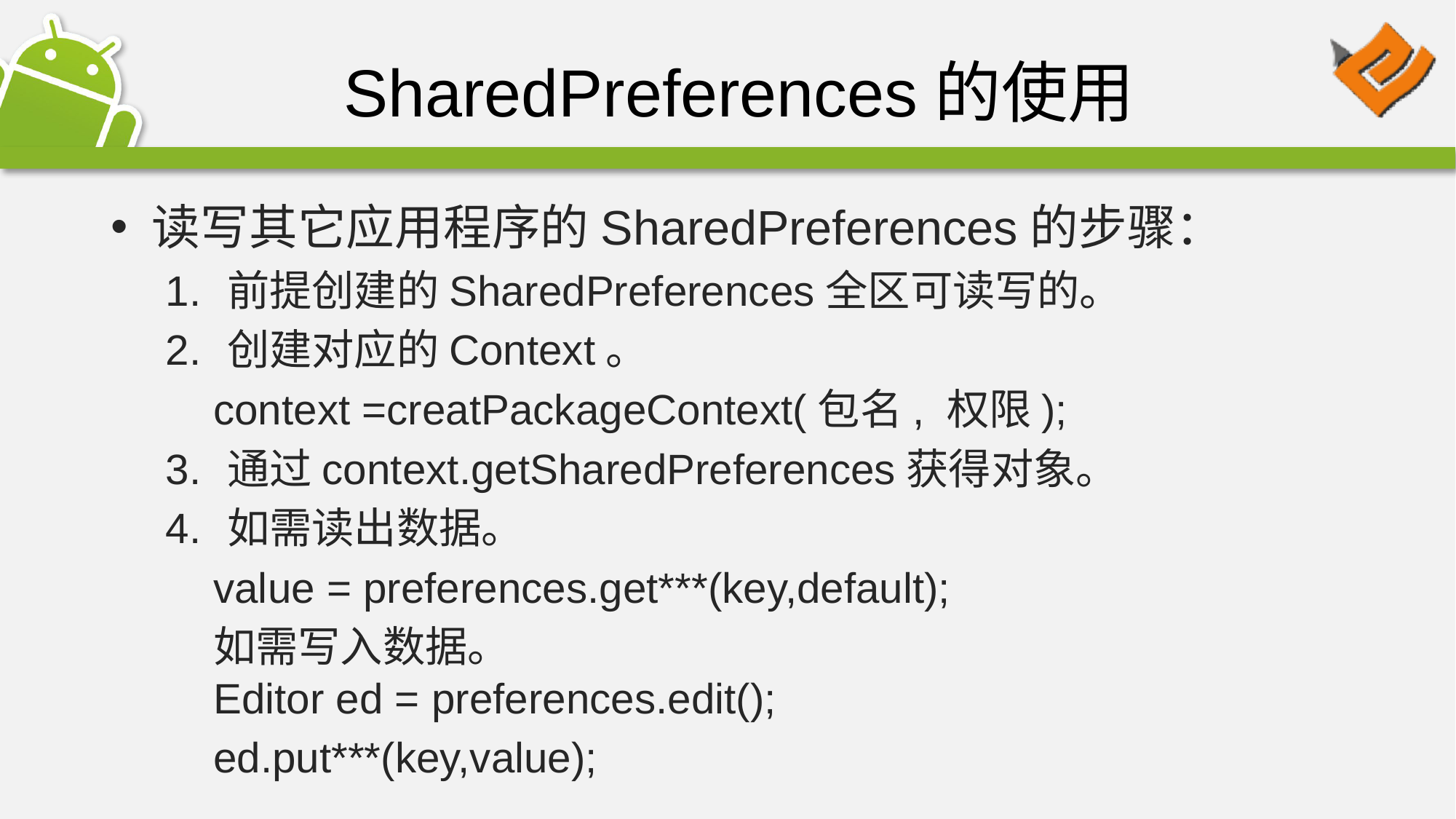

# SharedPreferences的使用
读写其它应用程序的SharedPreferences的步骤：
前提创建的SharedPreferences全区可读写的。
创建对应的Context。
context =creatPackageContext(包名, 权限);
通过context.getSharedPreferences获得对象。
如需读出数据。
value = preferences.get***(key,default);
如需写入数据。
Editor ed = preferences.edit();
ed.put***(key,value);